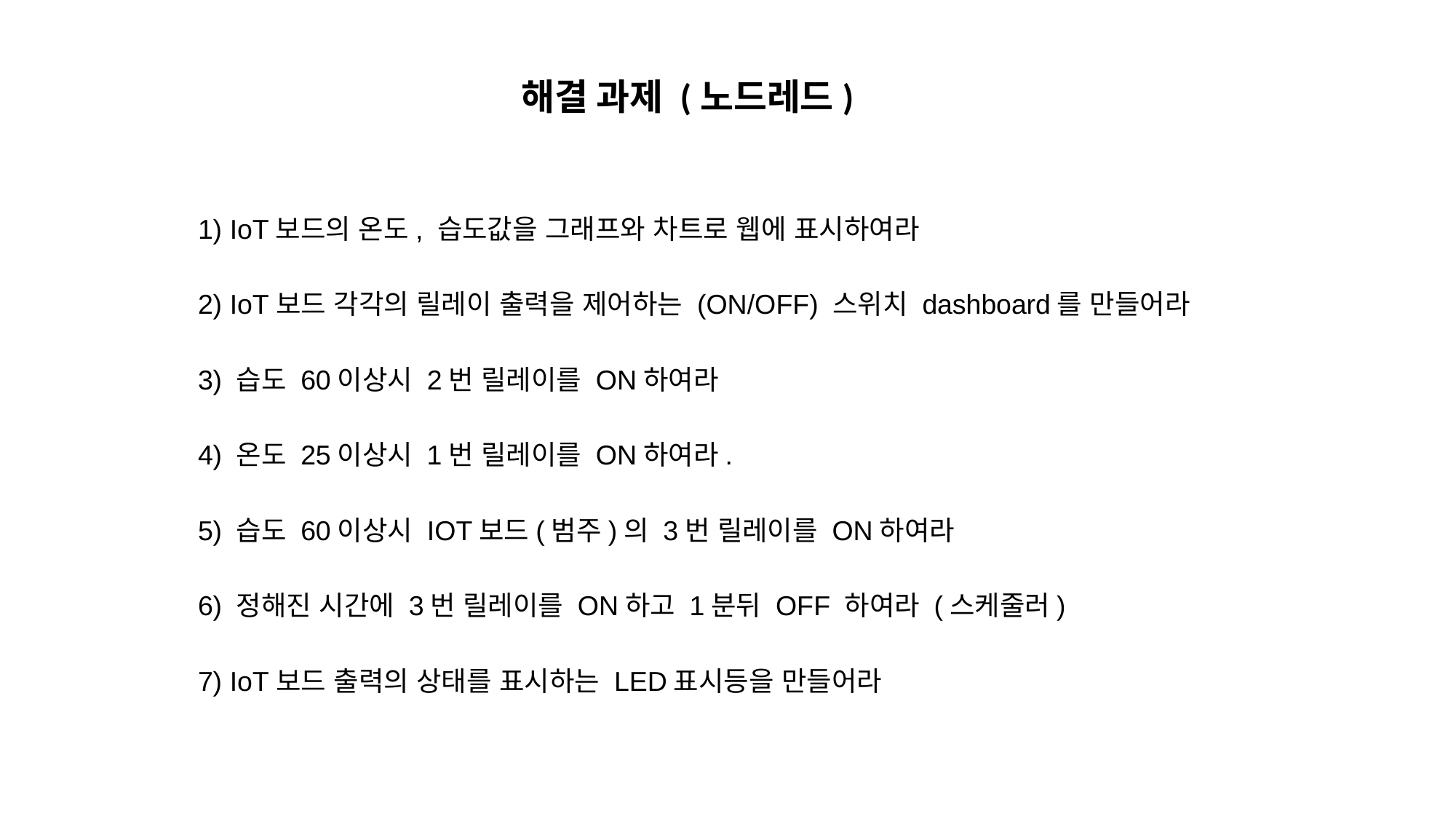

해결 과제 (노드레드)
1) IoT보드의 온도, 습도값을 그래프와 차트로 웹에 표시하여라
2) IoT보드 각각의 릴레이 출력을 제어하는 (ON/OFF) 스위치 dashboard를 만들어라
3) 습도 60이상시 2번 릴레이를 ON하여라
4) 온도 25이상시 1번 릴레이를 ON하여라.
5) 습도 60이상시 IOT보드(범주)의 3번 릴레이를 ON하여라
6) 정해진 시간에 3번 릴레이를 ON하고 1분뒤 OFF 하여라 (스케줄러)
7) IoT보드 출력의 상태를 표시하는 LED표시등을 만들어라